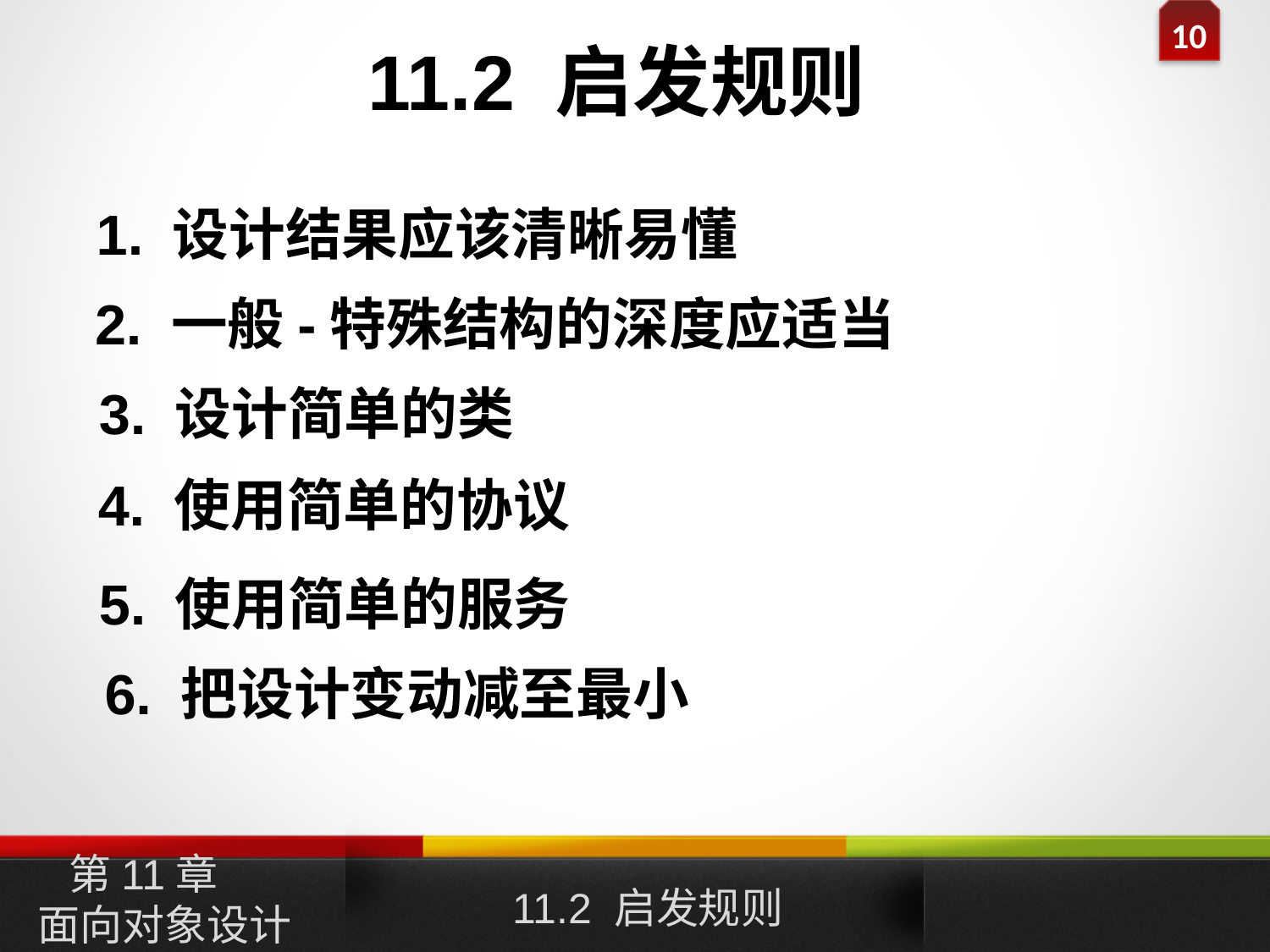

# 11.2 启发规则
1. 设计结果应该清晰易懂
2. 一般-特殊结构的深度应适当
3. 设计简单的类
4. 使用简单的协议
5. 使用简单的服务
6. 把设计变动减至最小
11.2 启发规则